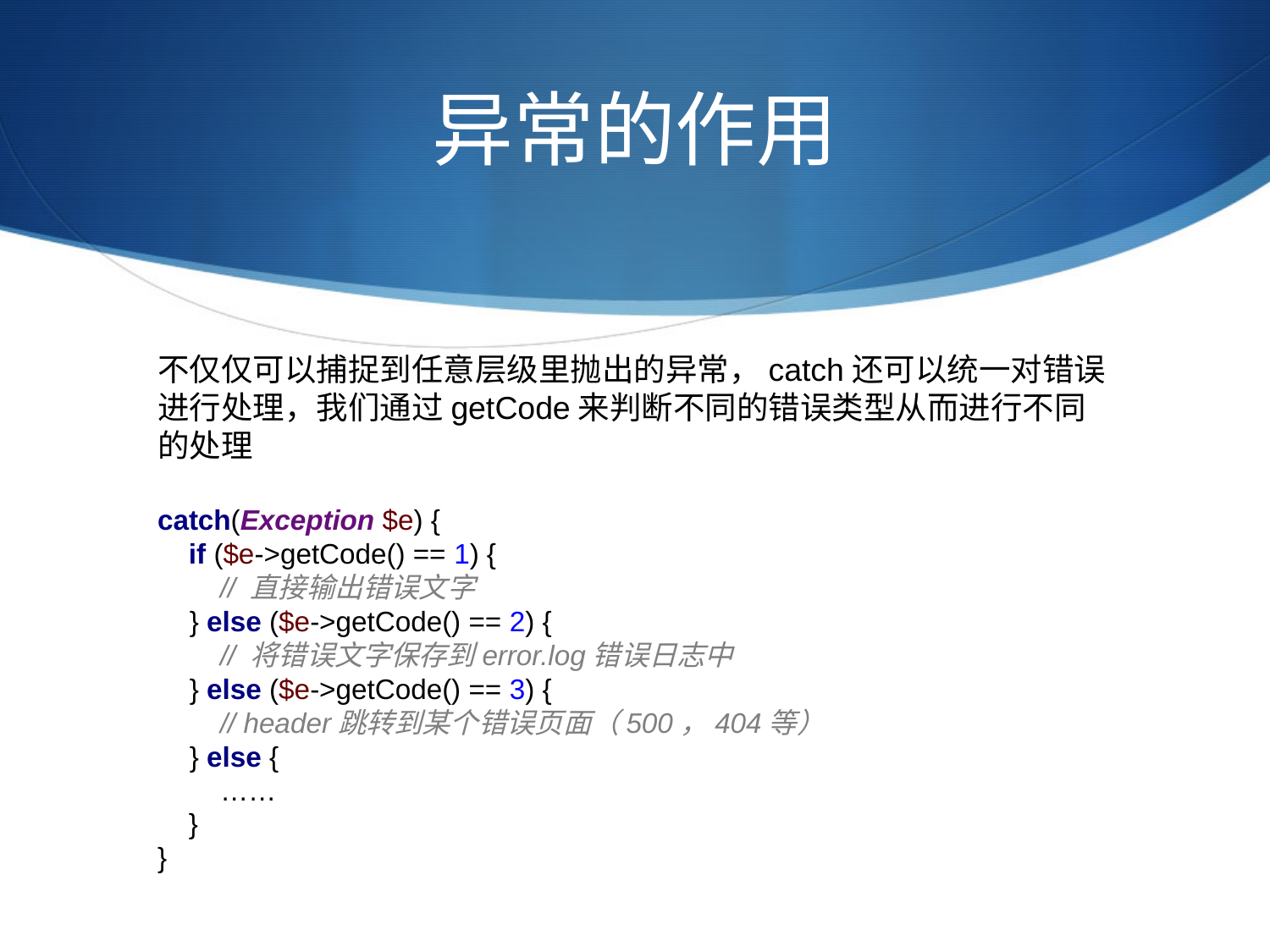

# 异常的作用
不仅仅可以捕捉到任意层级里抛出的异常，catch还可以统一对错误进行处理，我们通过getCode来判断不同的错误类型从而进行不同的处理

catch(Exception $e) {
    if ($e->getCode() == 1) {
        // 直接输出错误文字
    } else ($e->getCode() == 2) {
        // 将错误文字保存到error.log错误日志中
    } else ($e->getCode() == 3) {
        // header跳转到某个错误页面（500，404等）
    } else {
        ……
    }
}